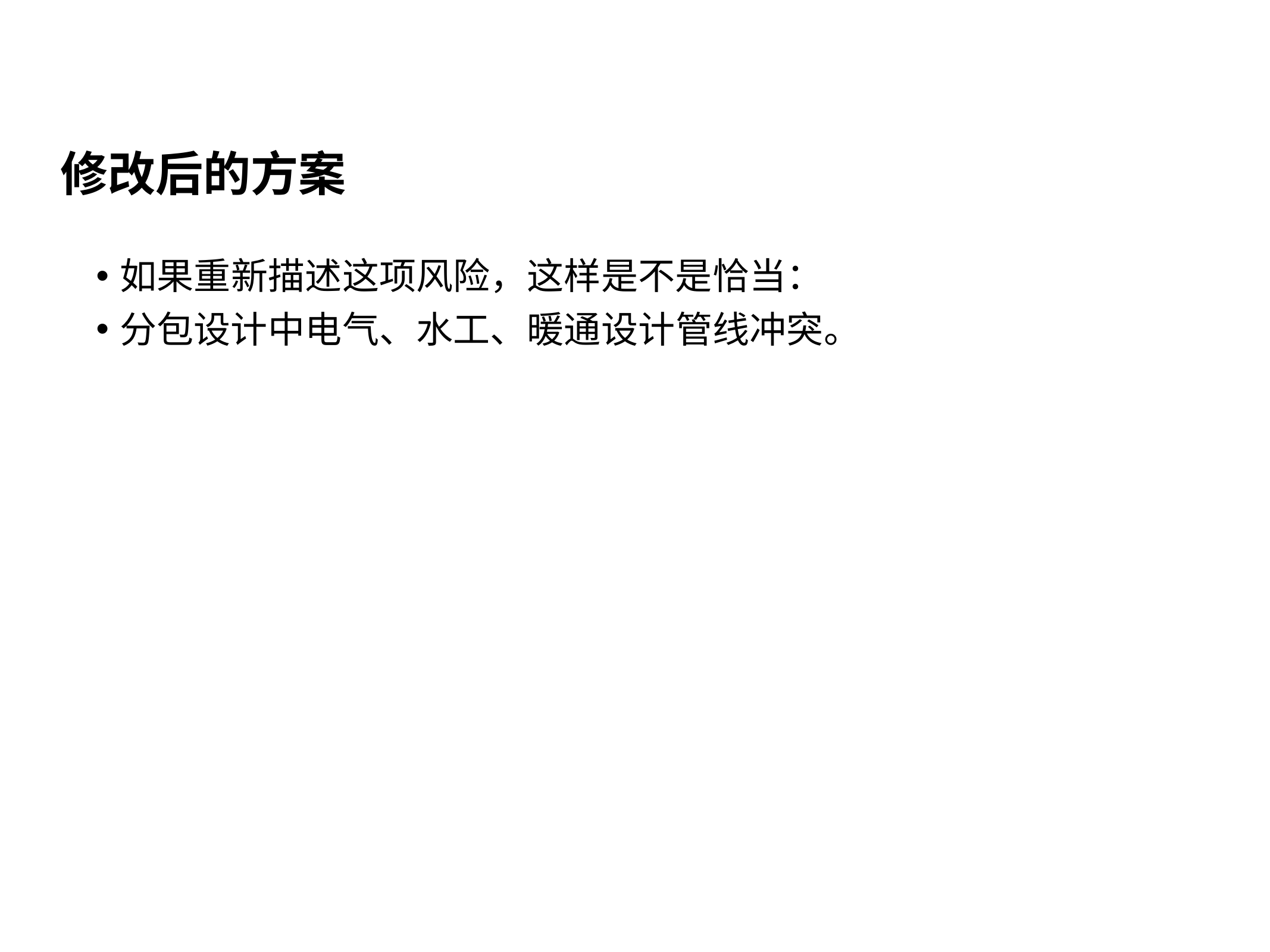

#
修改后的方案
如果重新描述这项风险，这样是不是恰当：
分包设计中电气、水工、暖通设计管线冲突。
37